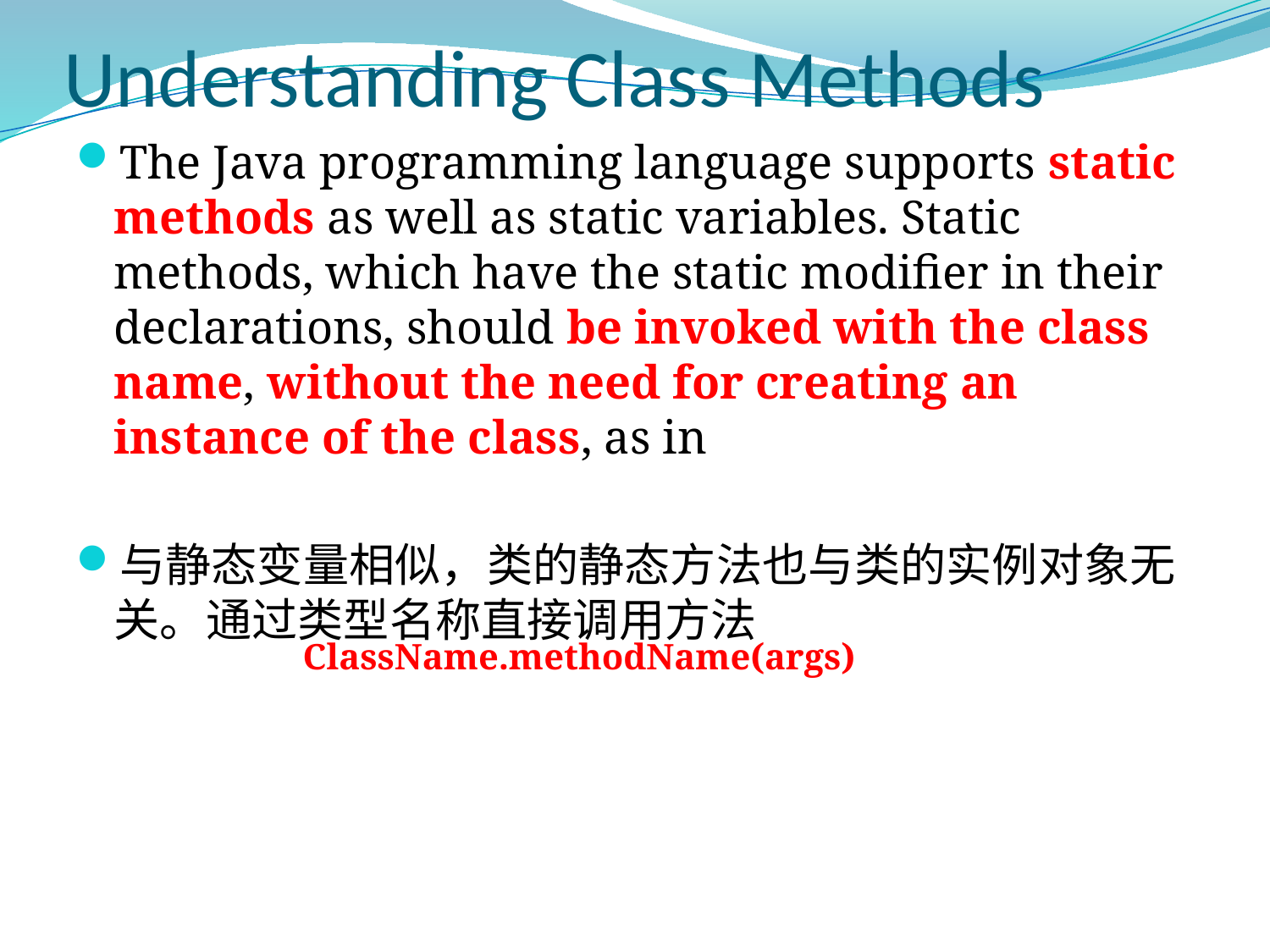

# Understanding Class Methods
The Java programming language supports static methods as well as static variables. Static methods, which have the static modifier in their declarations, should be invoked with the class name, without the need for creating an instance of the class, as in

与静态变量相似，类的静态方法也与类的实例对象无关。通过类型名称直接调用方法
ClassName.methodName(args)
31